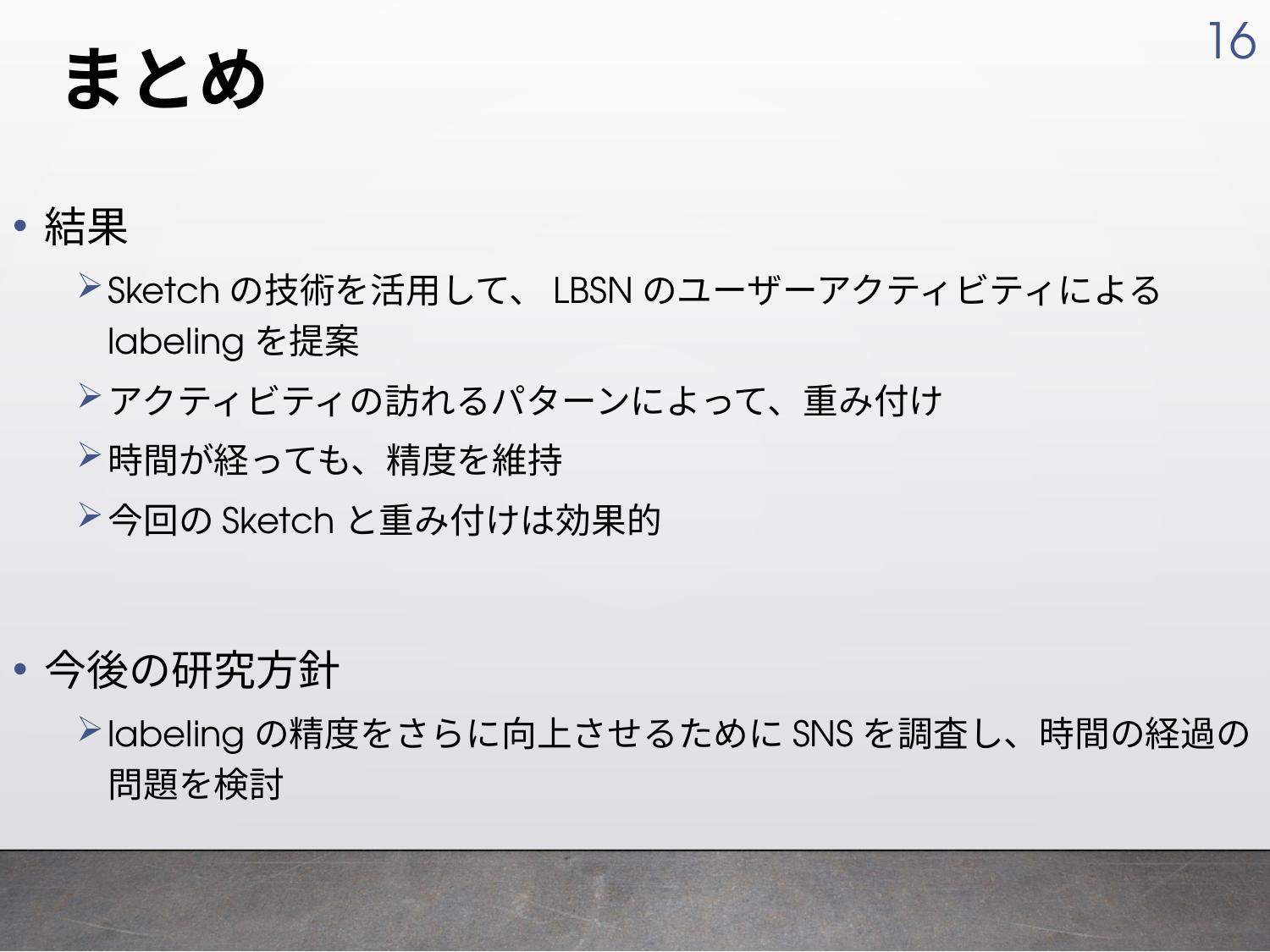

16
# まとめ
結果
Sketchの技術を活用して、LBSNのユーザーアクティビティによるlabelingを提案
アクティビティの訪れるパターンによって、重み付け
時間が経っても、精度を維持
今回のSketchと重み付けは効果的

今後の研究方針
labelingの精度をさらに向上させるためにSNSを調査し、時間の経過の問題を検討